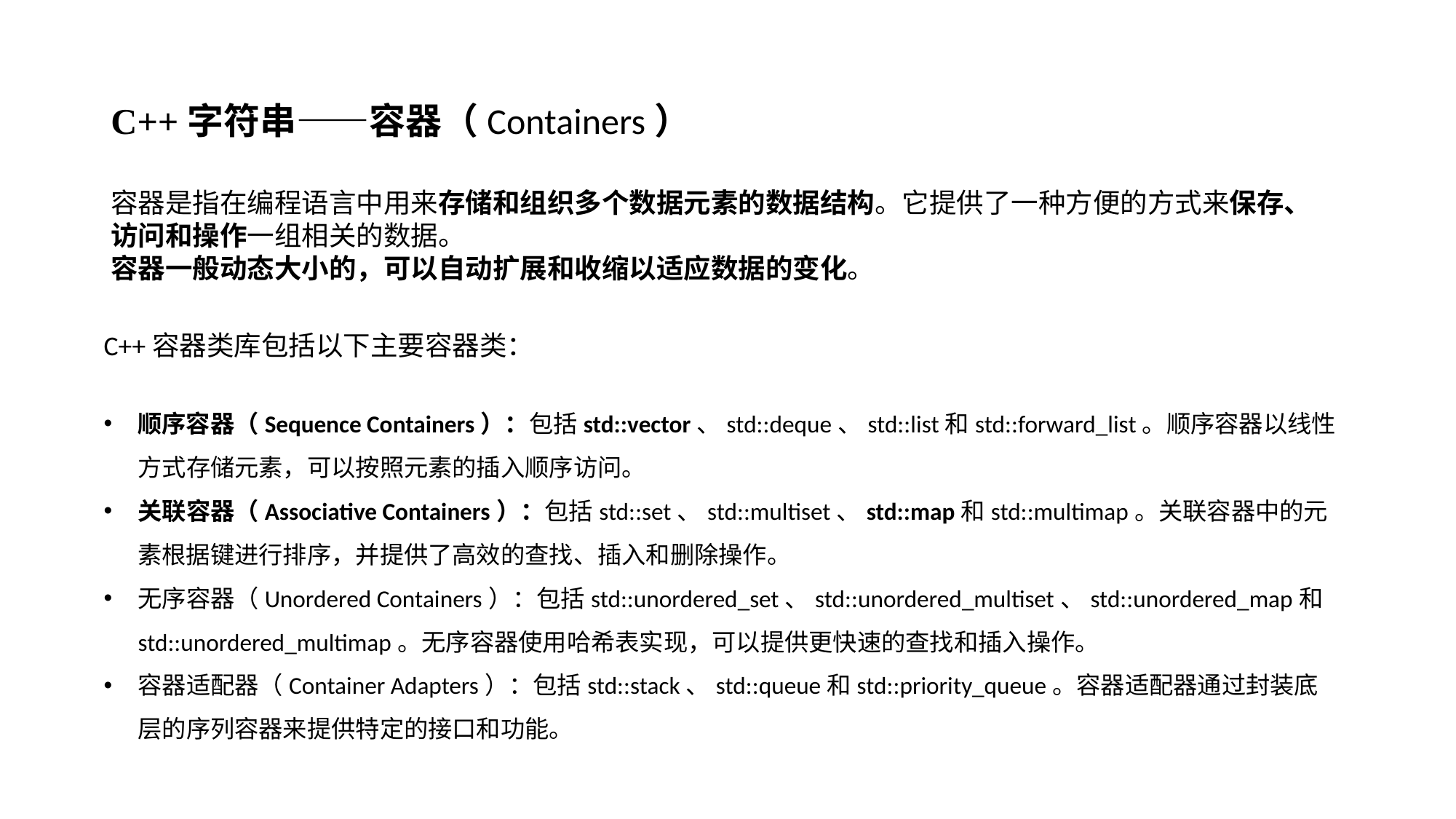

# C++字符串——容器（Containers）
容器是指在编程语言中用来存储和组织多个数据元素的数据结构。它提供了一种方便的方式来保存、访问和操作一组相关的数据。
容器一般动态大小的，可以自动扩展和收缩以适应数据的变化。
C++容器类库包括以下主要容器类：

顺序容器（Sequence Containers）：包括std::vector、std::deque、std::list和std::forward_list。顺序容器以线性方式存储元素，可以按照元素的插入顺序访问。
关联容器（Associative Containers）：包括std::set、std::multiset、std::map和std::multimap。关联容器中的元素根据键进行排序，并提供了高效的查找、插入和删除操作。
无序容器（Unordered Containers）：包括std::unordered_set、std::unordered_multiset、std::unordered_map和std::unordered_multimap。无序容器使用哈希表实现，可以提供更快速的查找和插入操作。
容器适配器（Container Adapters）：包括std::stack、std::queue和std::priority_queue。容器适配器通过封装底层的序列容器来提供特定的接口和功能。